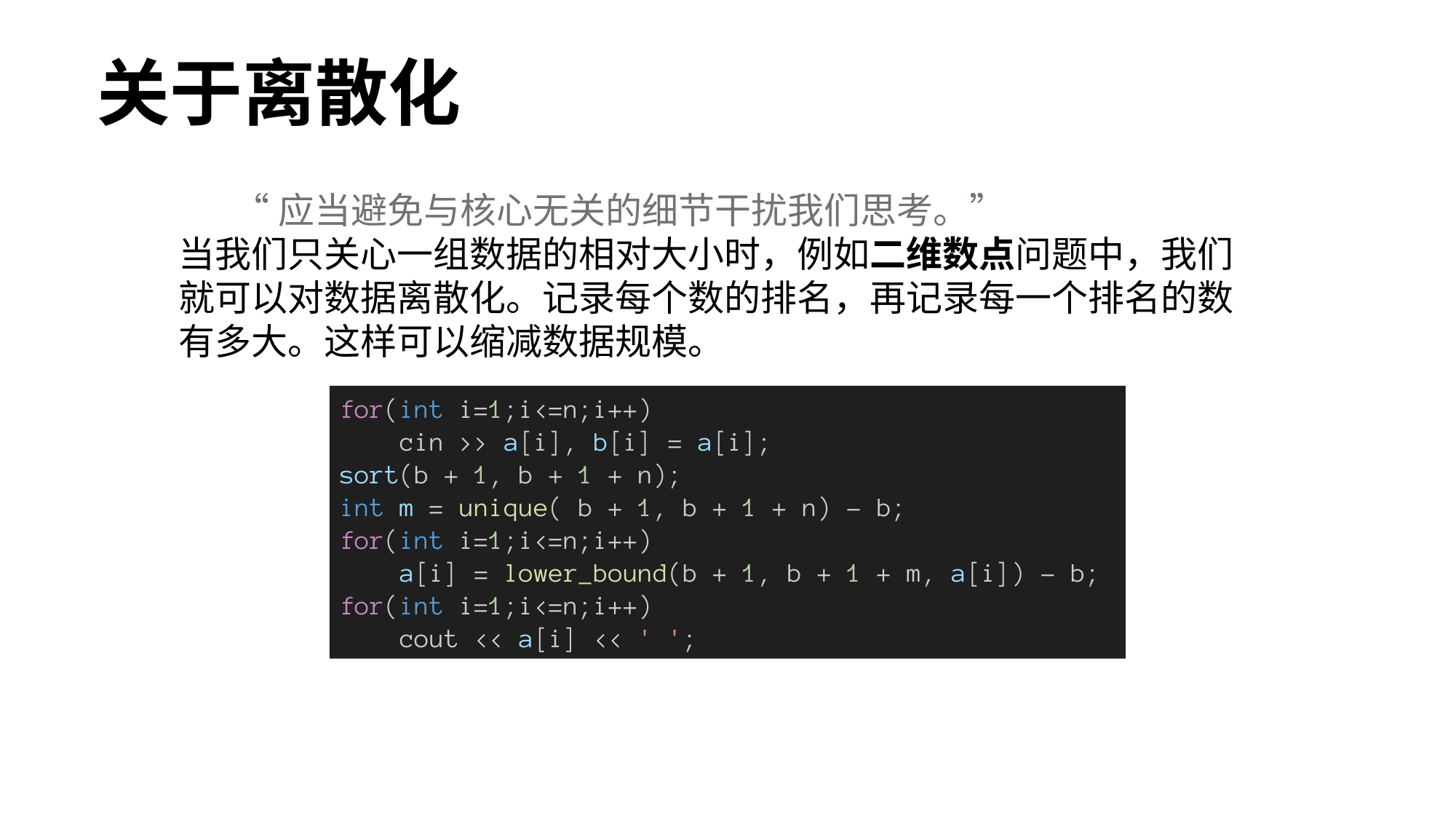

关于离散化
“应当避免与核心无关的细节干扰我们思考。”
当我们只关心一组数据的相对大小时，例如二维数点问题中，我们就可以对数据离散化。记录每个数的排名，再记录每一个排名的数有多大。这样可以缩减数据规模。

for(int i=1;i<=n;i++)
    cin >> a[i], b[i] = a[i];
sort(b + 1, b + 1 + n);
int m = unique( b + 1, b + 1 + n) - b;
for(int i=1;i<=n;i++)
    a[i] = lower_bound(b + 1, b + 1 + m, a[i]) - b;
for(int i=1;i<=n;i++)
    cout << a[i] << ' ';